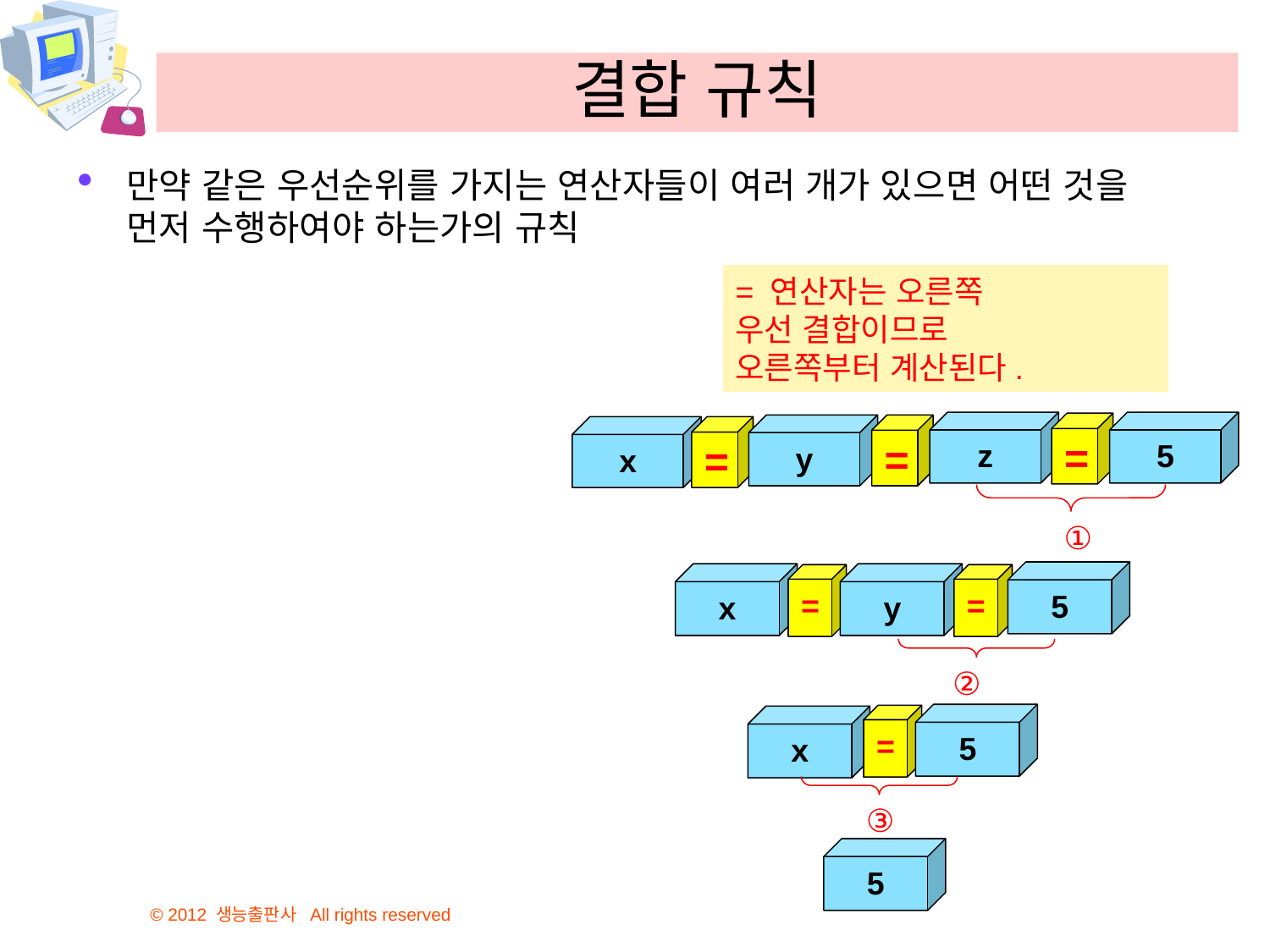

# 결합 규칙
만약 같은 우선순위를 가지는 연산자들이 여러 개가 있으면 어떤 것을 먼저 수행하여야 하는가의 규칙
= 연산자는 오른쪽
우선 결합이므로
오른쪽부터 계산된다.
z
5
=
y
=
x
=

①
5
x
y
=
=

②
5
=
x

③
5